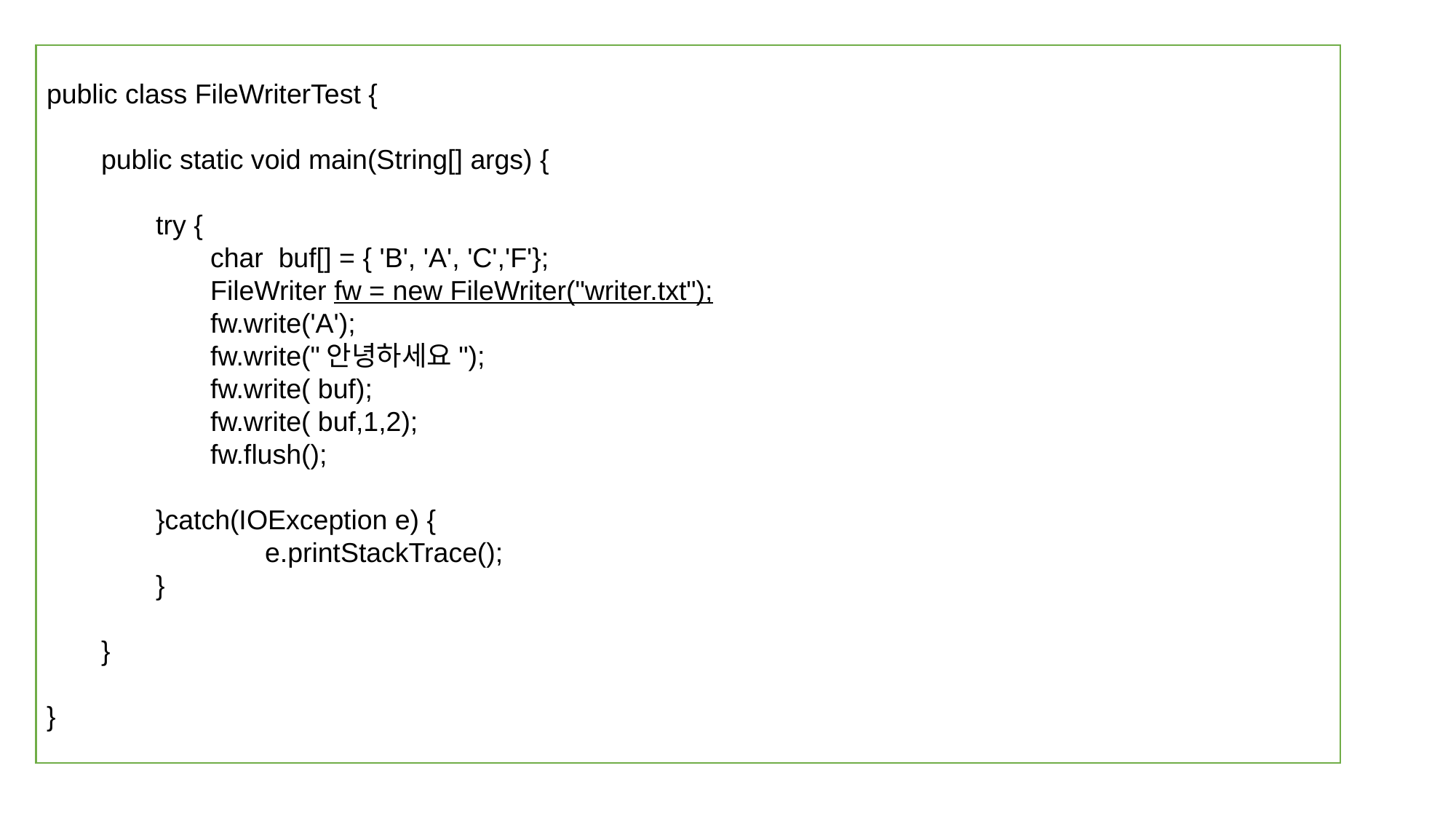

public class FileWriterTest {

public static void main(String[] args) {

try {
char  buf[] = { 'B', 'A', 'C','F'};
FileWriter fw = new FileWriter("writer.txt");
fw.write('A');
fw.write("안녕하세요");
fw.write( buf);
fw.write( buf,1,2);
fw.flush();

}catch(IOException e) {
	e.printStackTrace();
}

}

}